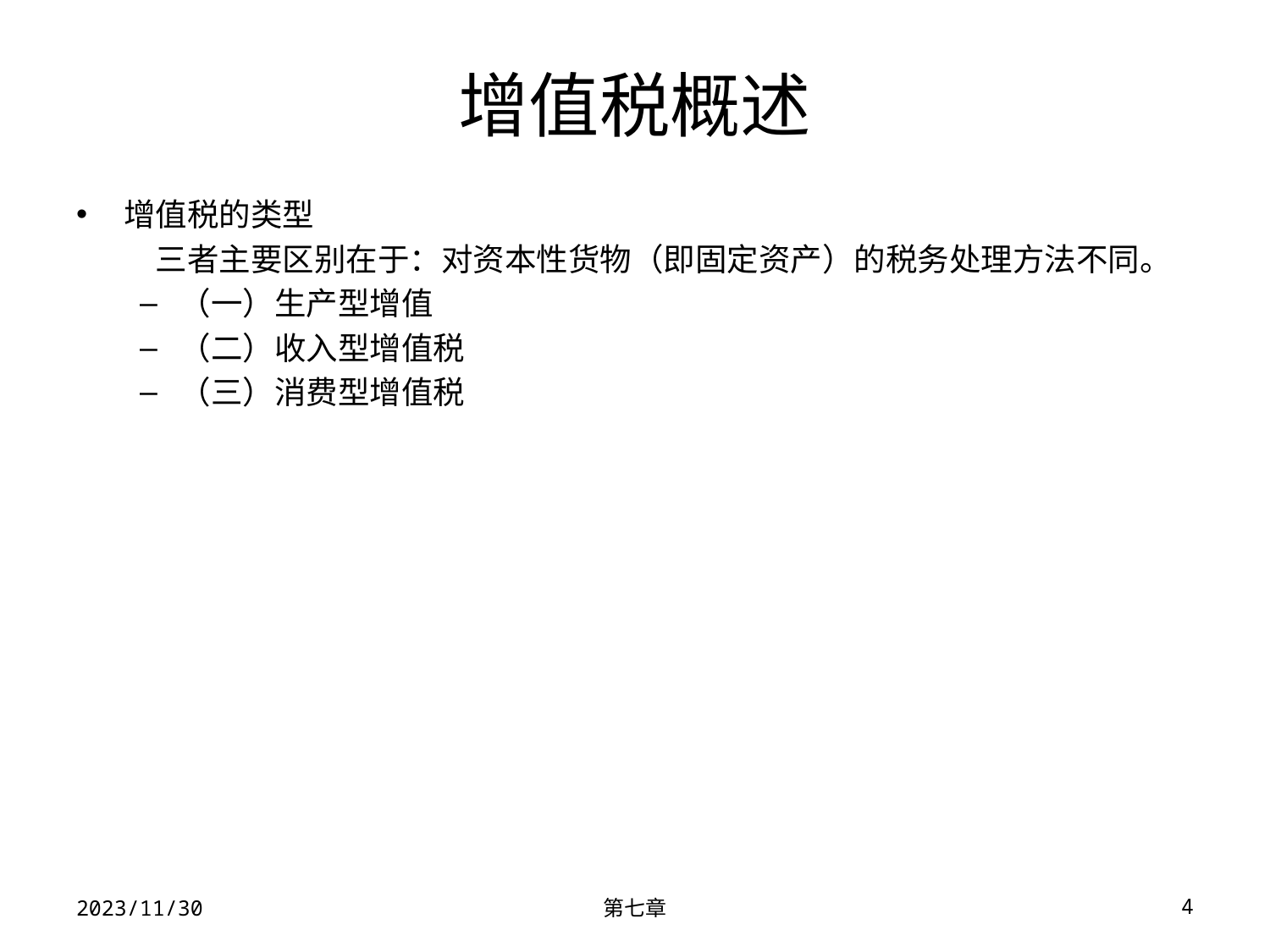

# 增值税概述
增值税的类型
          三者主要区别在于：对资本性货物（即固定资产）的税务处理方法不同。
（一）生产型增值
（二）收入型增值税
（三）消费型增值税

2023/11/30
第七章
4